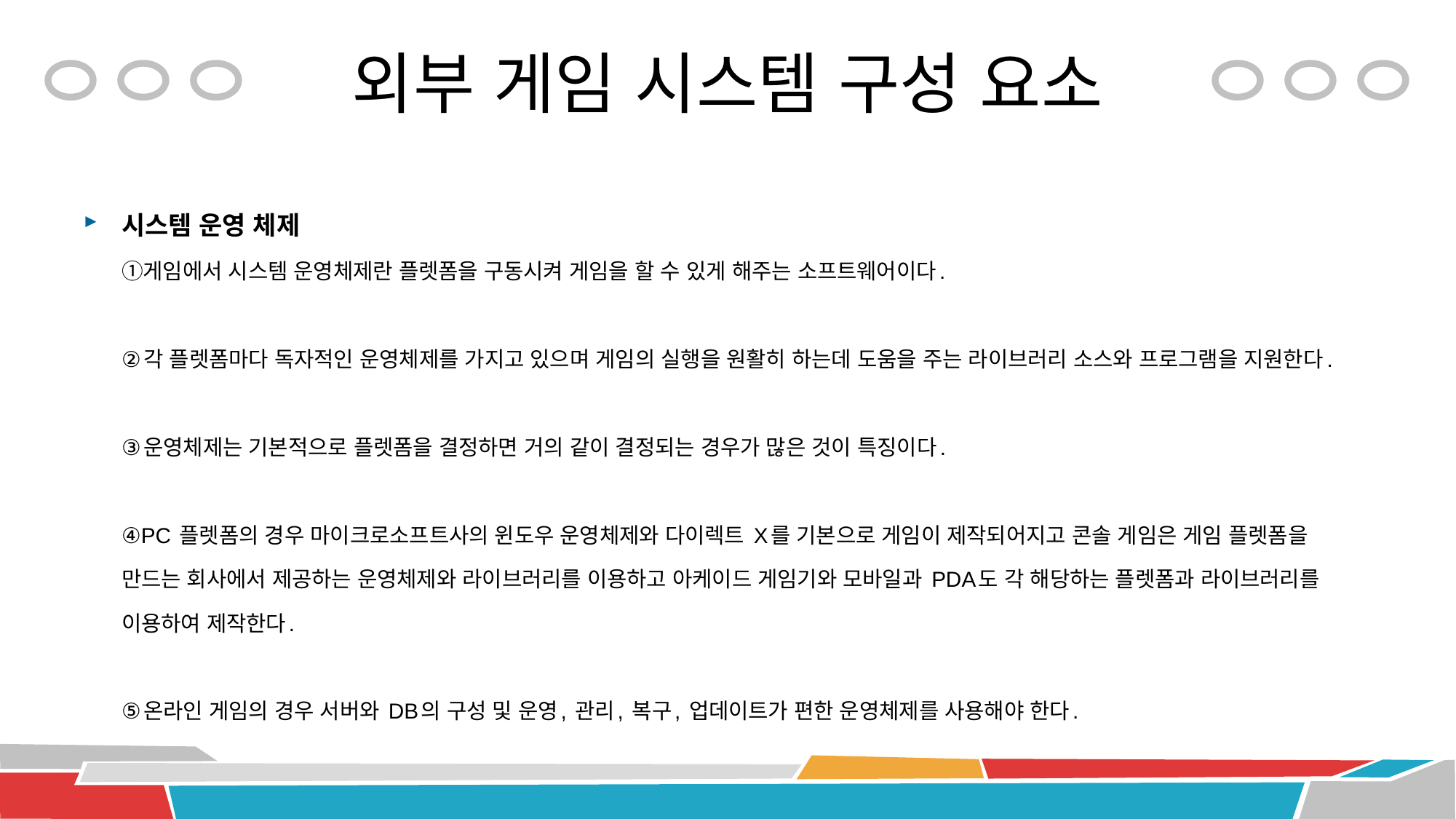

# 외부 게임 시스템 구성 요소
시스템 운영 체제
①게임에서 시스템 운영체제란 플렛폼을 구동시켜 게임을 할 수 있게 해주는 소프트웨어이다.
②각 플렛폼마다 독자적인 운영체제를 가지고 있으며 게임의 실행을 원활히 하는데 도움을 주는 라이브러리 소스와 프로그램을 지원한다.
③운영체제는 기본적으로 플렛폼을 결정하면 거의 같이 결정되는 경우가 많은 것이 특징이다.
④PC 플렛폼의 경우 마이크로소프트사의 윈도우 운영체제와 다이렉트 X를 기본으로 게임이 제작되어지고 콘솔 게임은 게임 플렛폼을 만드는 회사에서 제공하는 운영체제와 라이브러리를 이용하고 아케이드 게임기와 모바일과 PDA도 각 해당하는 플렛폼과 라이브러리를 이용하여 제작한다.
⑤온라인 게임의 경우 서버와 DB의 구성 및 운영, 관리, 복구, 업데이트가 편한 운영체제를 사용해야 한다.